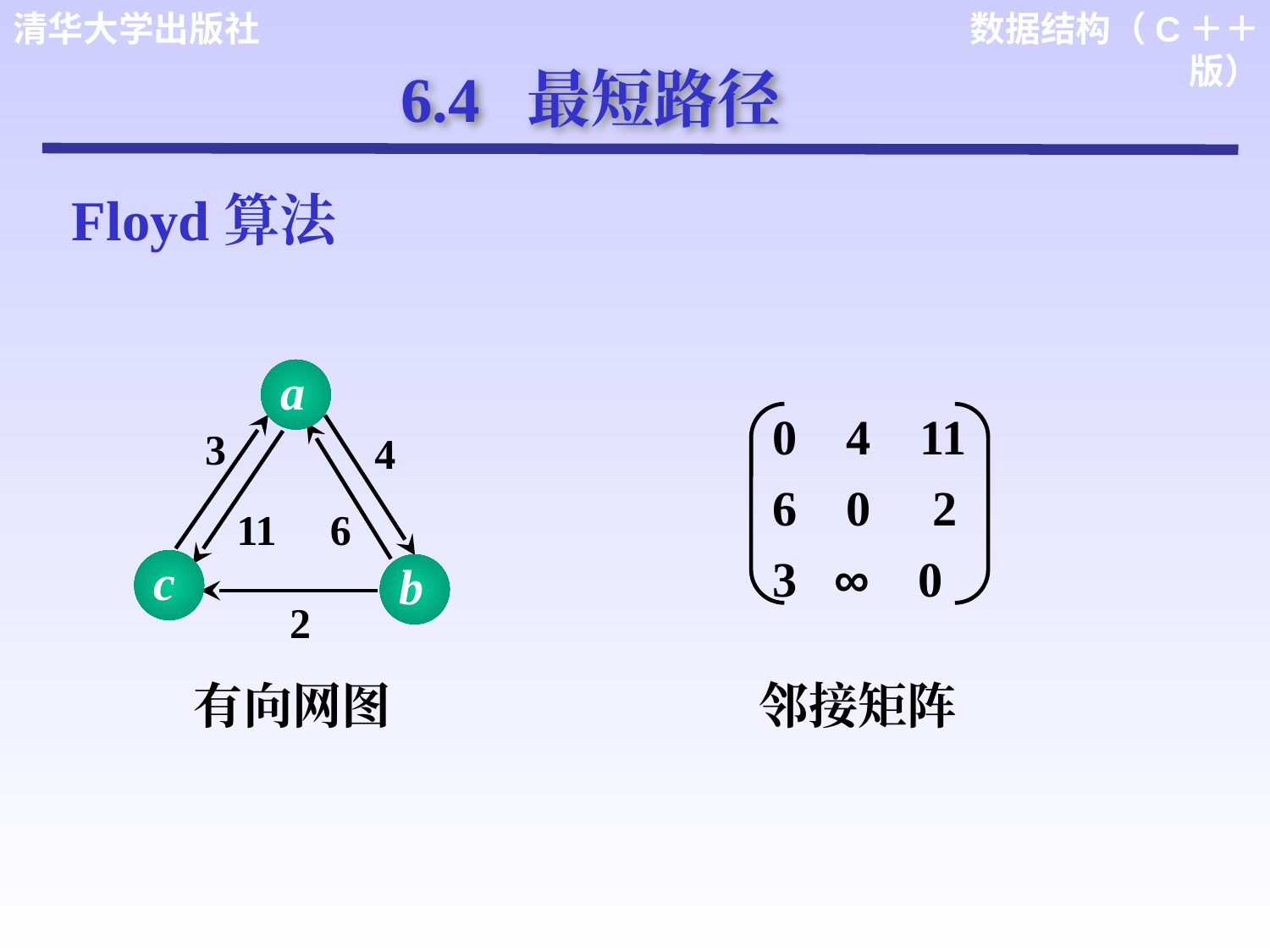

6.4  最短路径
Floyd算法
a

0    4    11
6    0     2
3   ∞    0

3
4

11
6
c

b

2
有向网图                              邻接矩阵